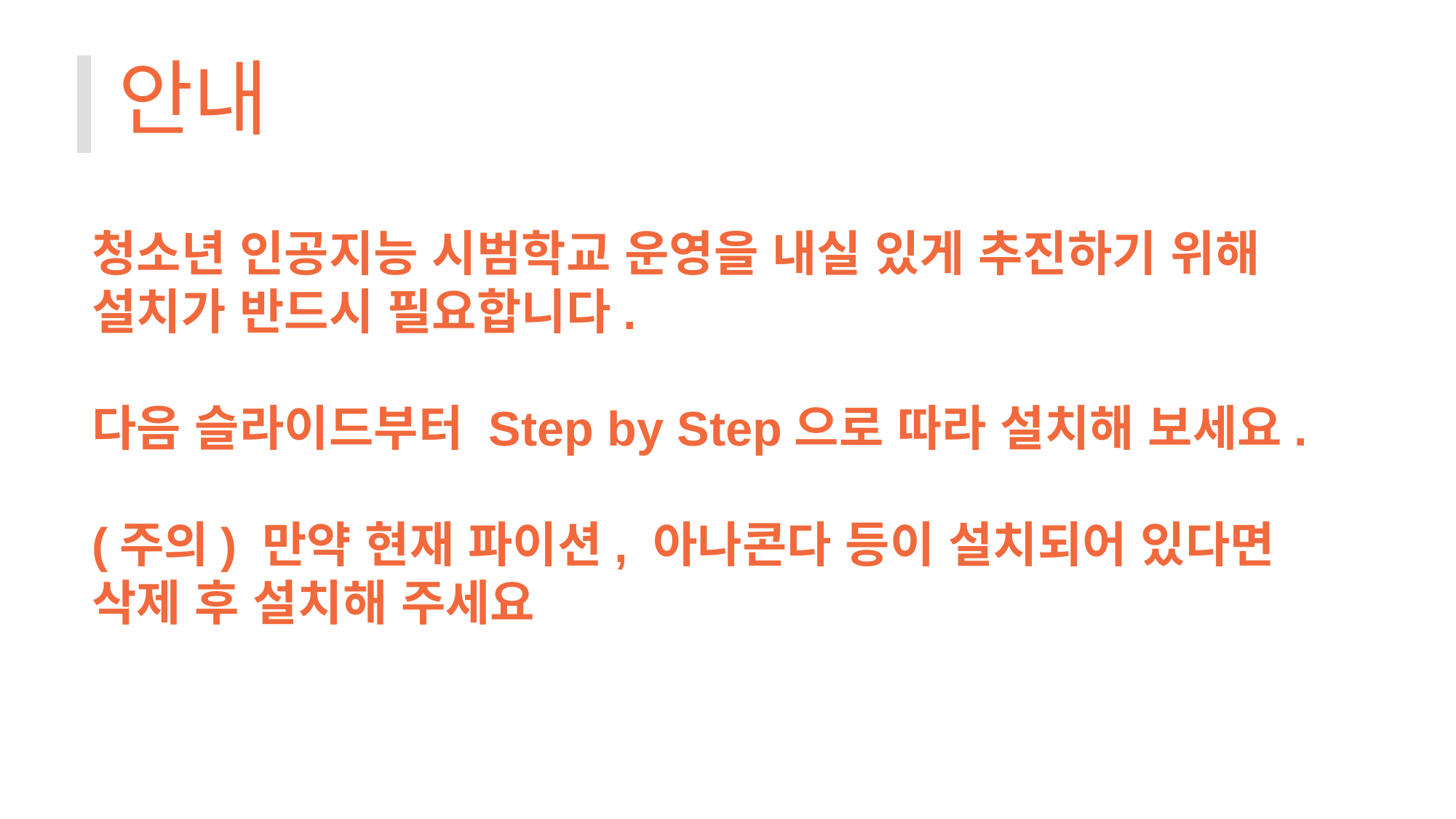

안내

청소년 인공지능 시범학교 운영을 내실 있게 추진하기 위해 설치가 반드시 필요합니다.

다음 슬라이드부터 Step by Step으로 따라 설치해 보세요.

(주의) 만약 현재 파이션, 아나콘다 등이 설치되어 있다면 삭제 후 설치해 주세요